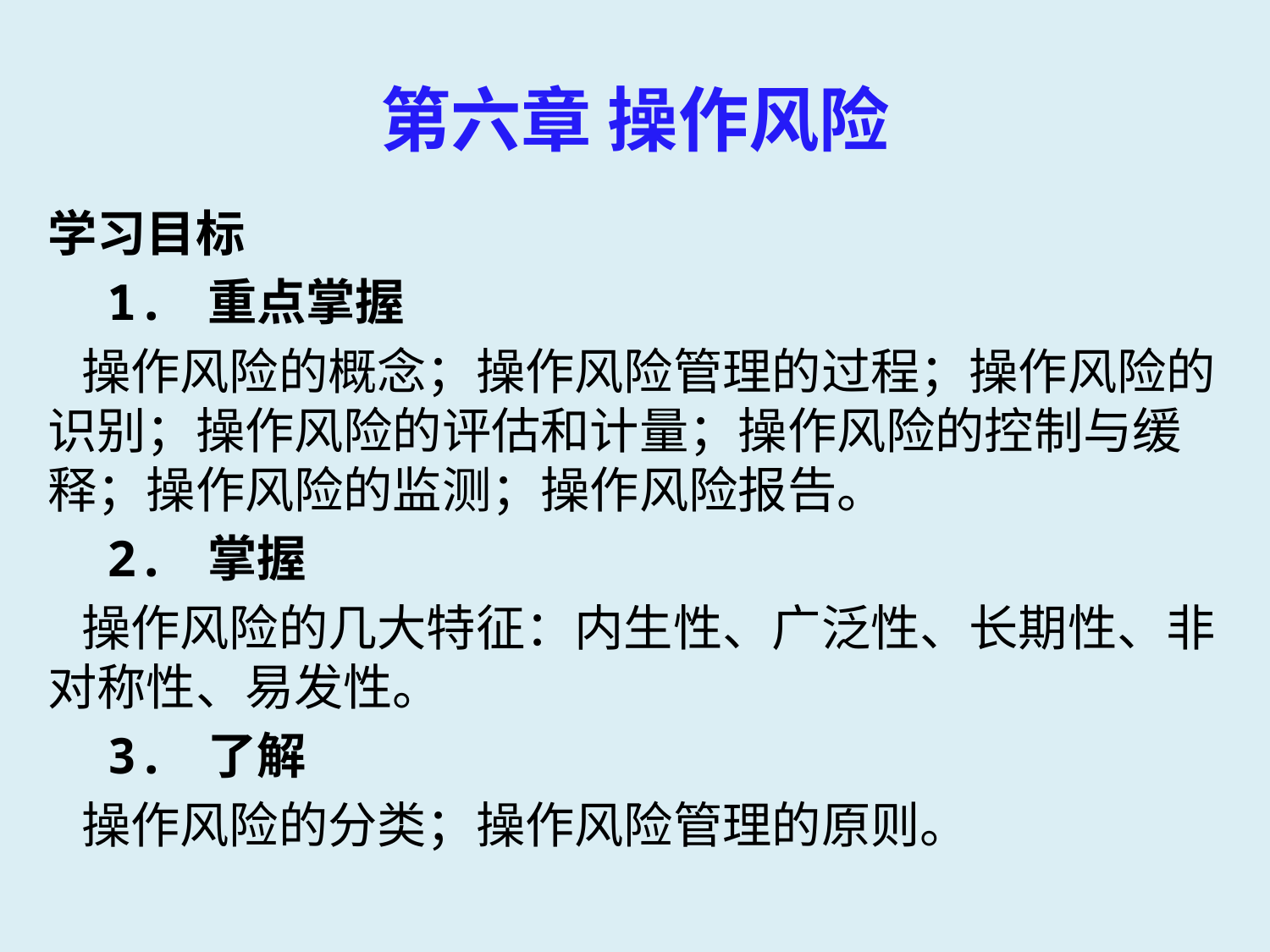

# 第六章 操作风险
学习目标
  1. 重点掌握
  操作风险的概念；操作风险管理的过程；操作风险的识别；操作风险的评估和计量；操作风险的控制与缓释；操作风险的监测；操作风险报告。
  2. 掌握
  操作风险的几大特征：内生性、广泛性、长期性、非对称性、易发性。
  3. 了解
  操作风险的分类；操作风险管理的原则。
2